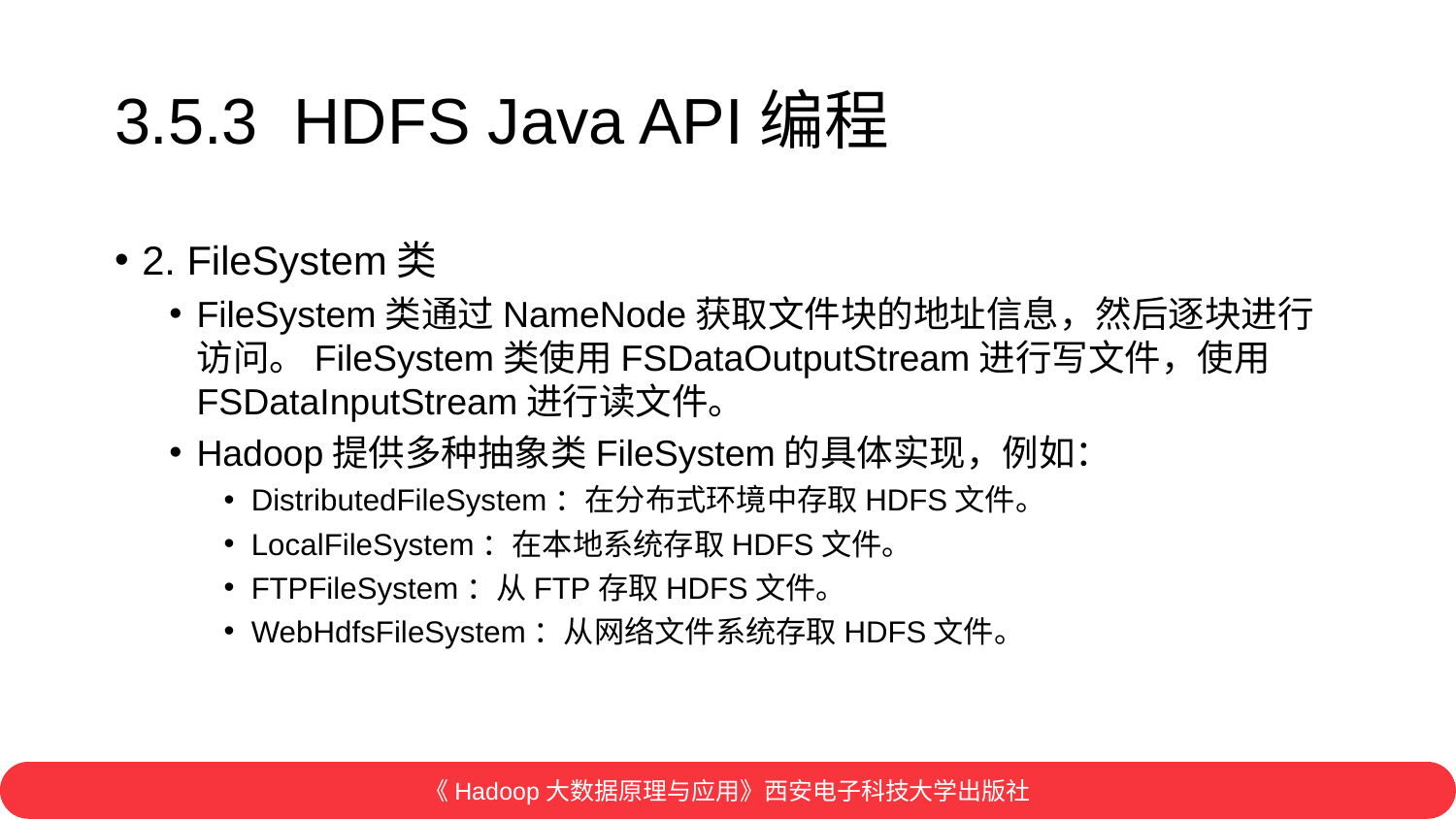

# 3.5.3  HDFS Java API编程
2. FileSystem类
FileSystem类通过NameNode获取文件块的地址信息，然后逐块进行访问。FileSystem类使用FSDataOutputStream进行写文件，使用FSDataInputStream进行读文件。
Hadoop提供多种抽象类FileSystem的具体实现，例如：
DistributedFileSystem：在分布式环境中存取HDFS文件。
LocalFileSystem：在本地系统存取HDFS文件。
FTPFileSystem：从FTP存取HDFS文件。
WebHdfsFileSystem：从网络文件系统存取HDFS文件。